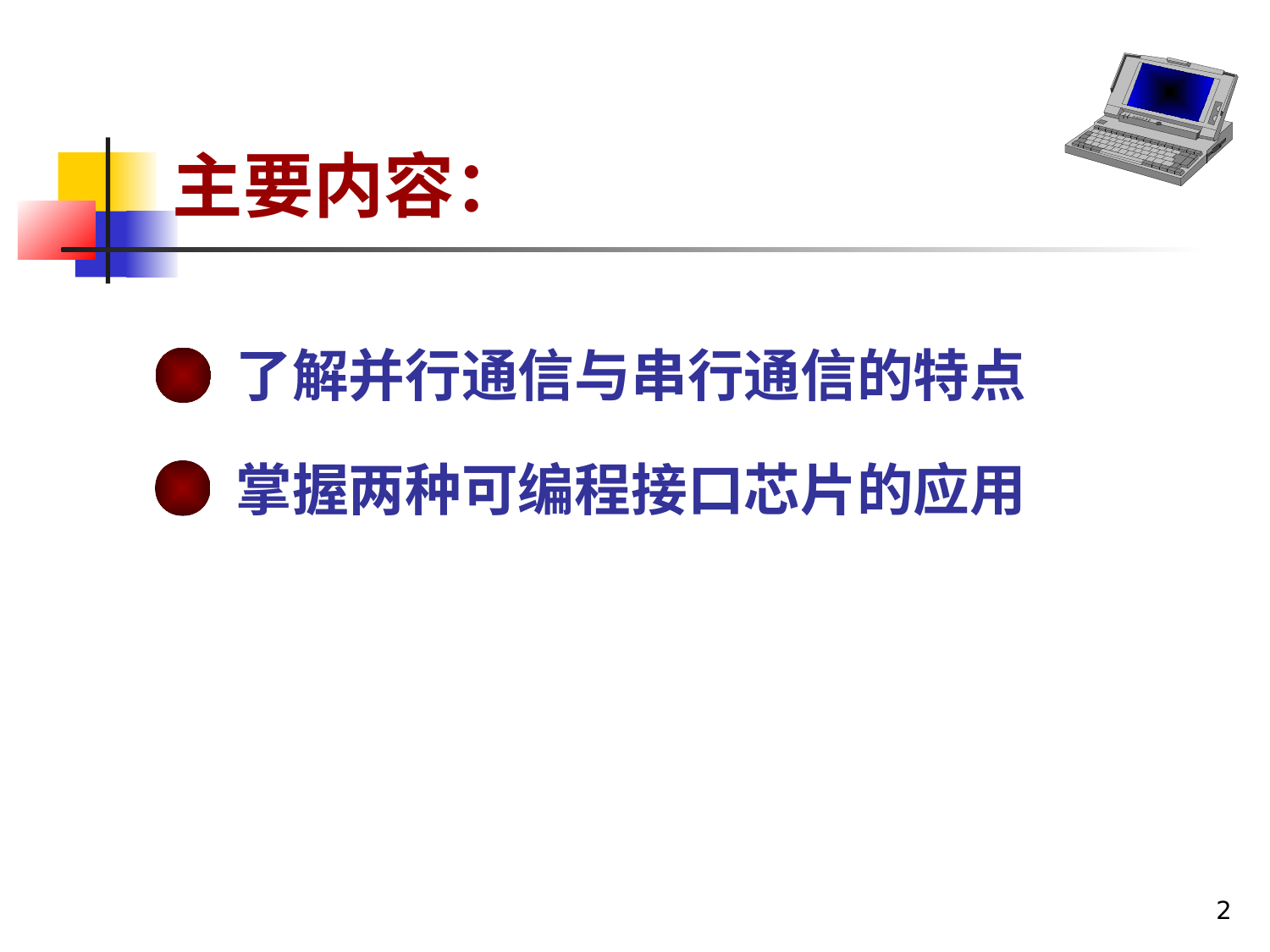

主要内容：
     了解并行通信与串行通信的特点
     掌握两种可编程接口芯片的应用

2